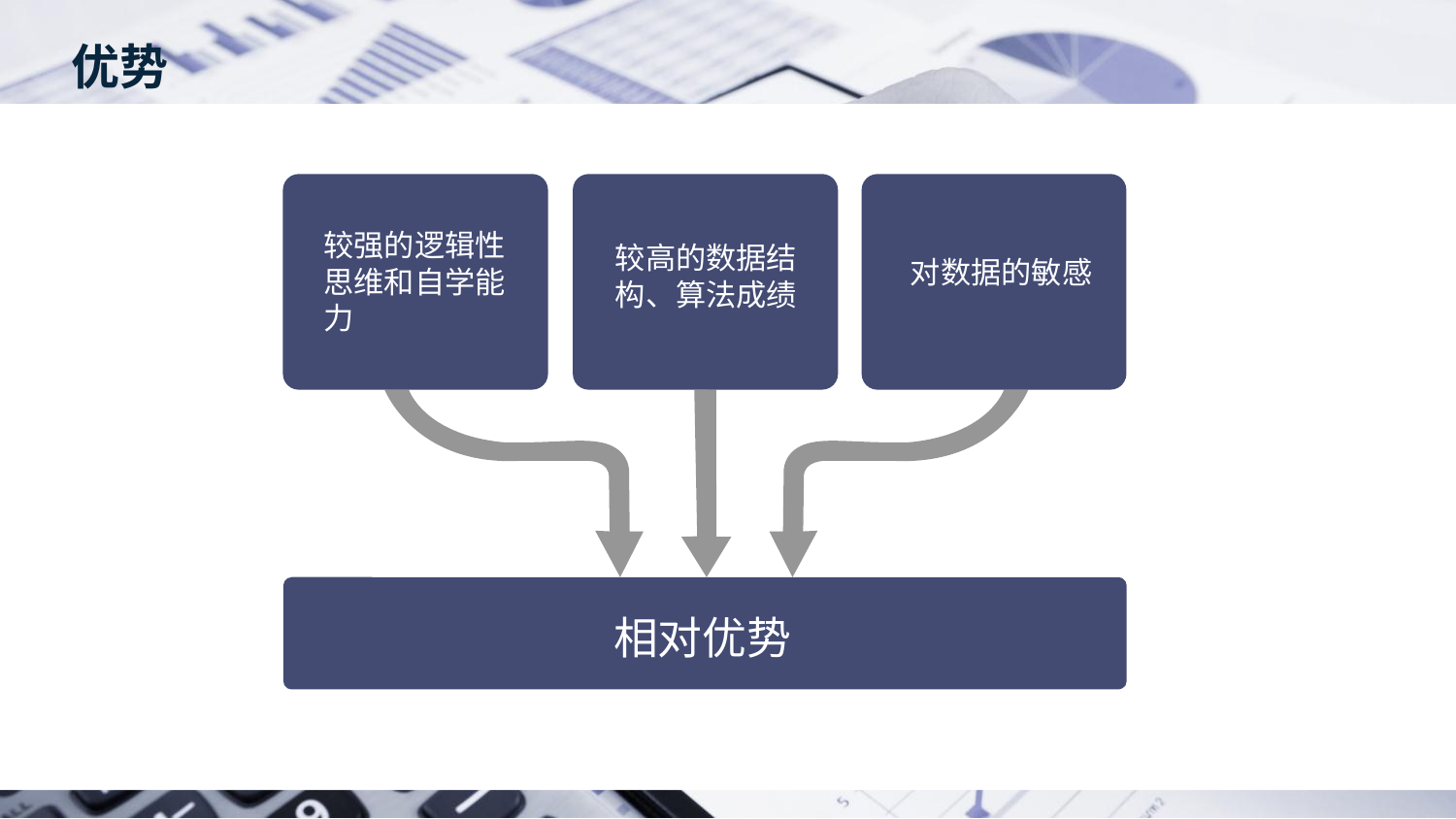

# 优势

较强的逻辑性思维和自学能力

较高的数据结构、算法成绩

对数据的敏感

相对优势